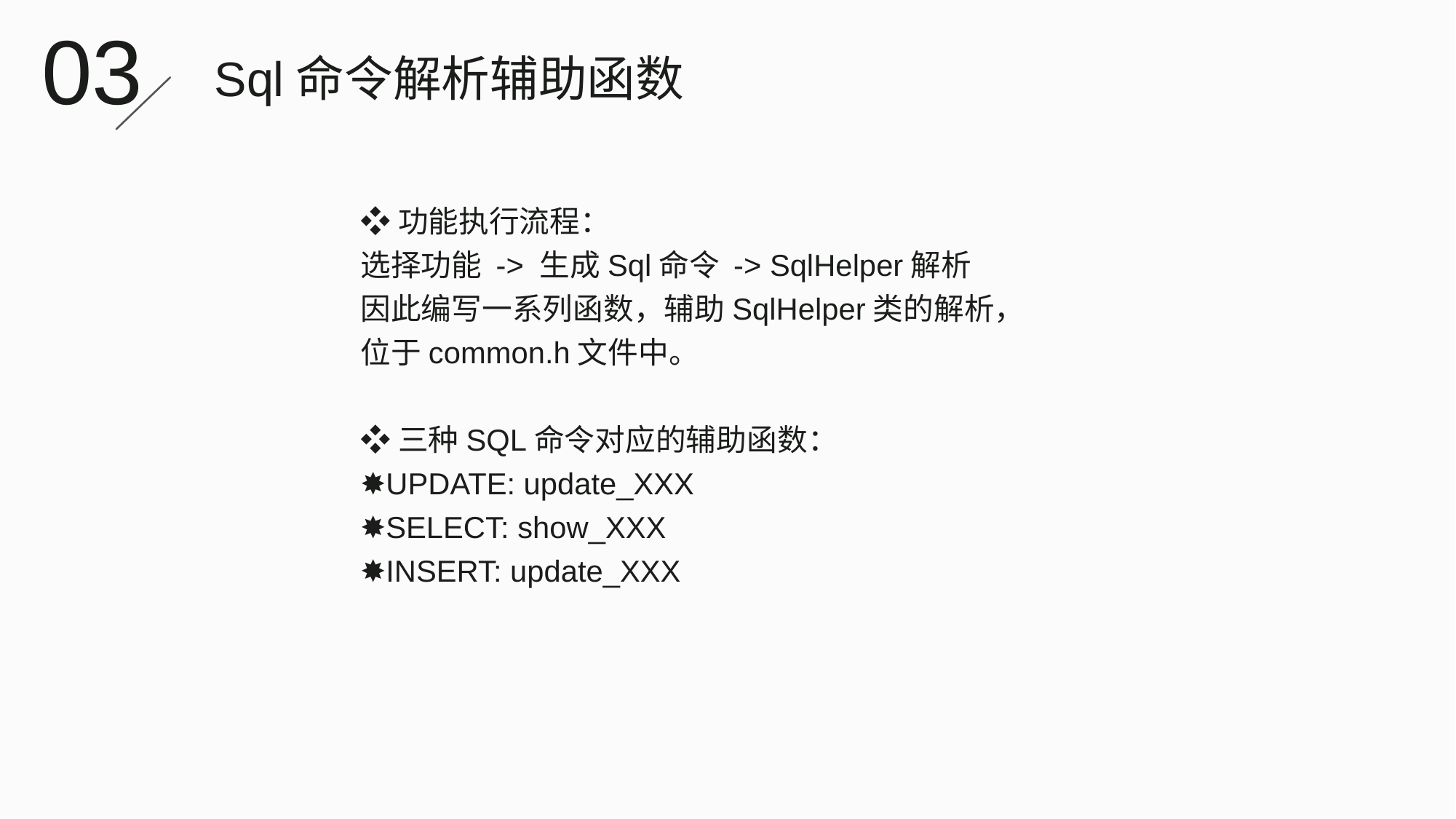

03
Sql命令解析辅助函数
❖功能执行流程：
选择功能 -> 生成Sql命令 -> SqlHelper解析
因此编写一系列函数，辅助SqlHelper类的解析，位于common.h文件中。

❖三种SQL命令对应的辅助函数：
✸UPDATE: update_XXX
✸SELECT: show_XXX
✸INSERT: update_XXX